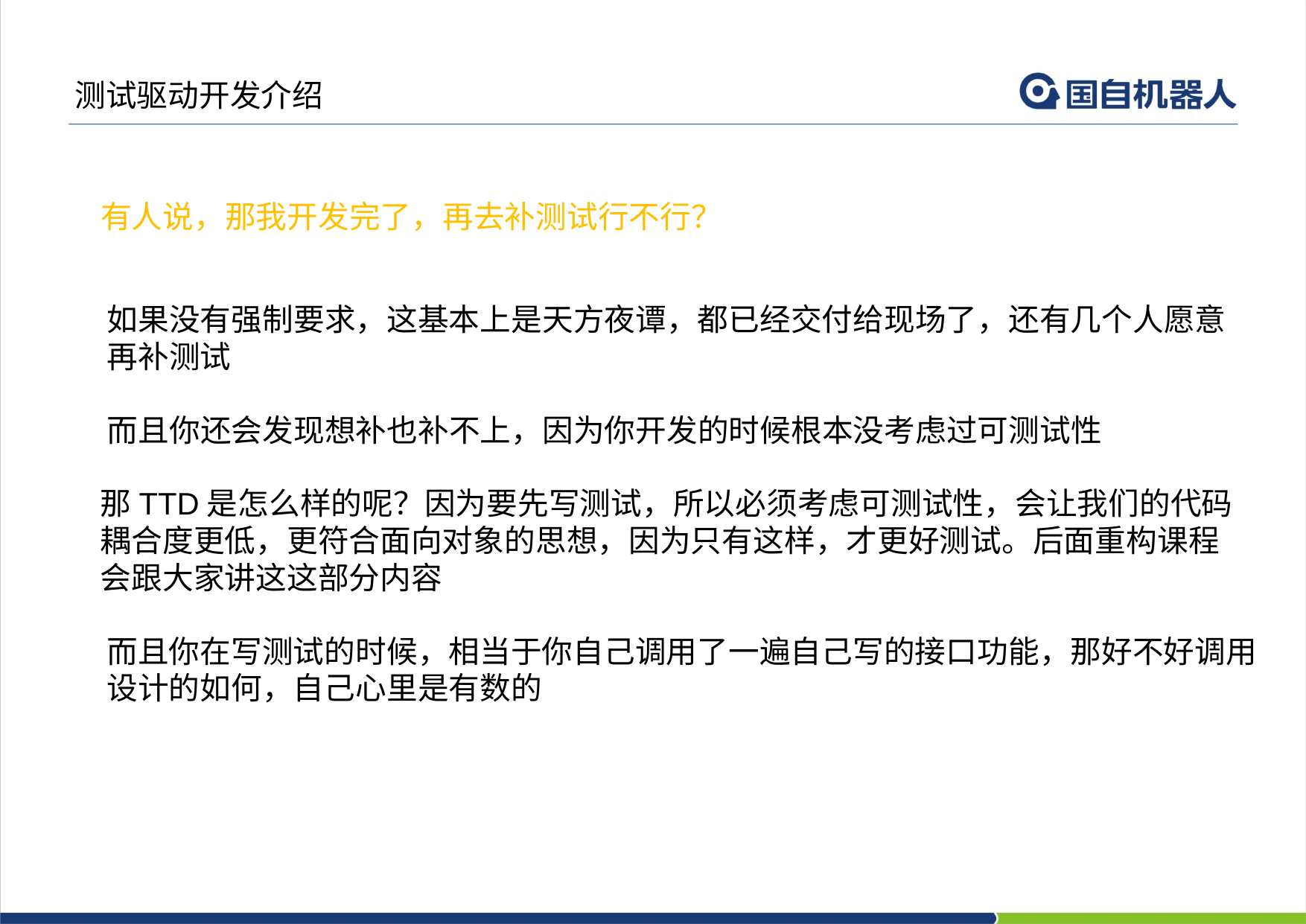

测试驱动开发介绍
有人说，那我开发完了，再去补测试行不行？

如果没有强制要求，这基本上是天方夜谭，都已经交付给现场了，还有几个人愿意
再补测试
而且你还会发现想补也补不上，因为你开发的时候根本没考虑过可测试性
那TTD是怎么样的呢？因为要先写测试，所以必须考虑可测试性，会让我们的代码
耦合度更低，更符合面向对象的思想，因为只有这样，才更好测试。后面重构课程
会跟大家讲这这部分内容
而且你在写测试的时候，相当于你自己调用了一遍自己写的接口功能，那好不好调用
设计的如何，自己心里是有数的